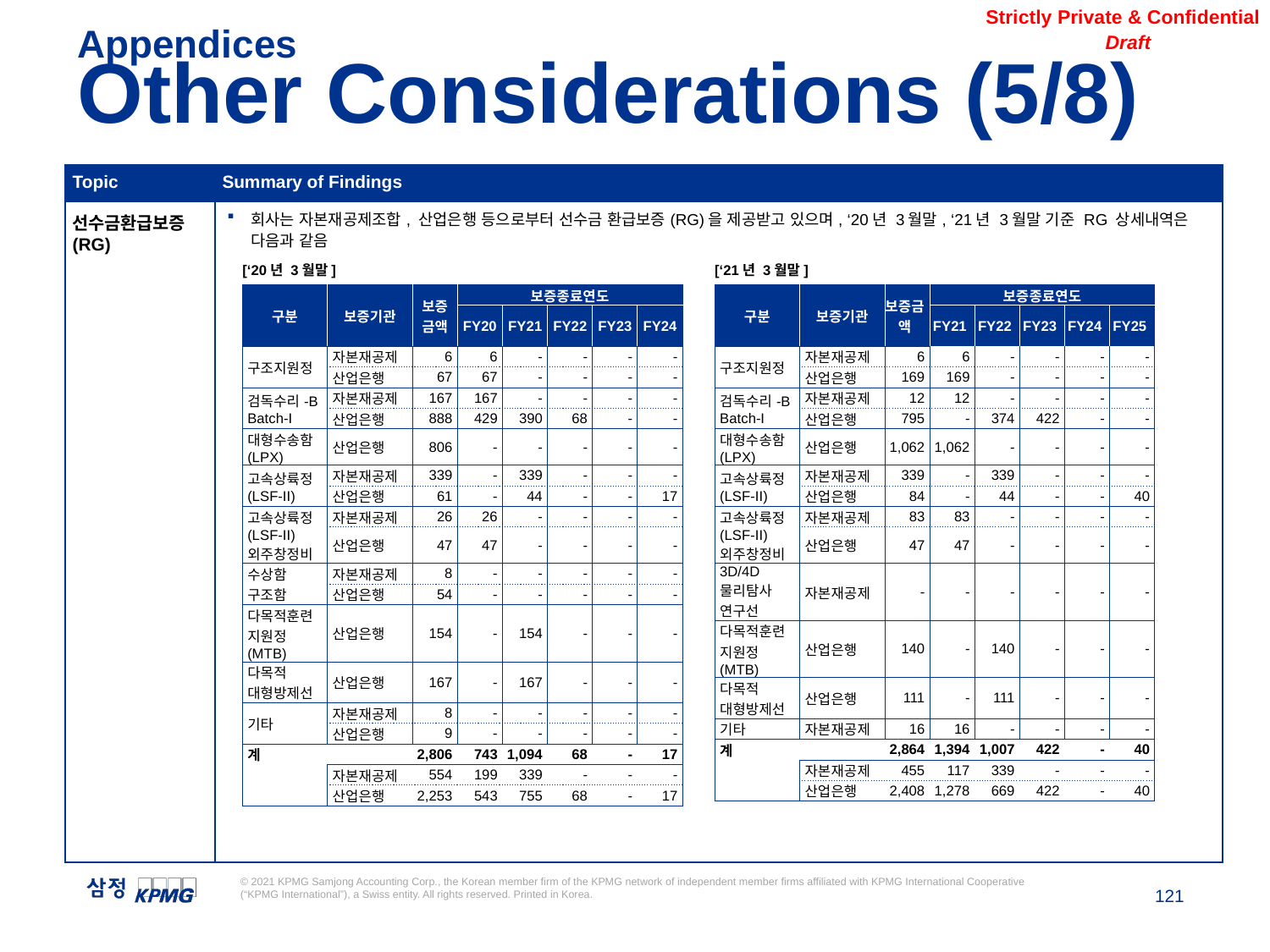

Appendices
Other Considerations (5/8)
| Topic | Summary of Findings |
| --- | --- |
| 선수금환급보증 (RG) | 회사는 자본재공제조합, 산업은행 등으로부터 선수금 환급보증(RG)을 제공받고 있으며, ‘20년 3월말, ‘21년 3월말 기준 RG 상세내역은 다음과 같음 |
[‘20년 3월말]
[‘21년 3월말]
| 구분 | 보증기관 | 보증금액 | 보증종료연도 |  |  |  |  |
| --- | --- | --- | --- | --- | --- | --- | --- |
|  |  |  | FY20 | FY21 | FY22 | FY23 | FY24 |
| 구조지원정 | 자본재공제 | 6 | 6 | - | - | - | - |
|  | 산업은행 | 67 | 67 | - | - | - | - |
| 검독수리-B Batch-I | 자본재공제 | 167 | 167 | - | - | - | - |
|  | 산업은행 | 888 | 429 | 390 | 68 | - | - |
| 대형수송함 (LPX) | 산업은행 | 806 | - | - | - | - | - |
| 고속상륙정(LSF-II) | 자본재공제 | 339 | - | 339 | - | - | - |
|  | 산업은행 | 61 | - | 44 | - | - | 17 |
| 고속상륙정(LSF-II) 외주창정비 | 자본재공제 | 26 | 26 | - | - | - | - |
|  | 산업은행 | 47 | 47 | - | - | - | - |
| 수상함 구조함 | 자본재공제 | 8 | - | - | - | - | - |
|  | 산업은행 | 54 | - | - | - | - | - |
| 다목적훈련지원정(MTB) | 산업은행 | 154 | - | 154 | - | - | - |
| 다목적 대형방제선 | 산업은행 | 167 | - | 167 | - | - | - |
| 기타 | 자본재공제 | 8 | - | - | - | - | - |
|  | 산업은행 | 9 | - | - | - | - | - |
| 계 |  | 2,806 | 743 | 1,094 | 68 | - | 17 |
|  | 자본재공제 | 554 | 199 | 339 | - | - | - |
|  | 산업은행 | 2,253 | 543 | 755 | 68 | - | 17 |
| 구분 | 보증기관 | 보증금액 | 보증종료연도 |  |  |  |  |
| --- | --- | --- | --- | --- | --- | --- | --- |
|  |  |  | FY21 | FY22 | FY23 | FY24 | FY25 |
| 구조지원정 | 자본재공제 | 6 | 6 | - | - | - | - |
|  | 산업은행 | 169 | 169 | - | - | - | - |
| 검독수리-B Batch-I | 자본재공제 | 12 | 12 | - | - | - | - |
|  | 산업은행 | 795 | - | 374 | 422 | - | - |
| 대형수송함 (LPX) | 산업은행 | 1,062 | 1,062 | - | - | - | - |
| 고속상륙정(LSF-II) | 자본재공제 | 339 | - | 339 | - | - | - |
|  | 산업은행 | 84 | - | 44 | - | - | 40 |
| 고속상륙정(LSF-II) 외주창정비 | 자본재공제 | 83 | 83 | - | - | - | - |
|  | 산업은행 | 47 | 47 | - | - | - | - |
| 3D/4D 물리탐사 연구선 | 자본재공제 | - | - | - | - | - | - |
| 다목적훈련지원정(MTB) | 산업은행 | 140 | - | 140 | - | - | - |
| 다목적 대형방제선 | 산업은행 | 111 | - | 111 | - | - | - |
| 기타 | 자본재공제 | 16 | 16 | - | - | - | - |
| 계 |  | 2,864 | 1,394 | 1,007 | 422 | - | 40 |
|  | 자본재공제 | 455 | 117 | 339 | - | - | - |
|  | 산업은행 | 2,408 | 1,278 | 669 | 422 | - | 40 |